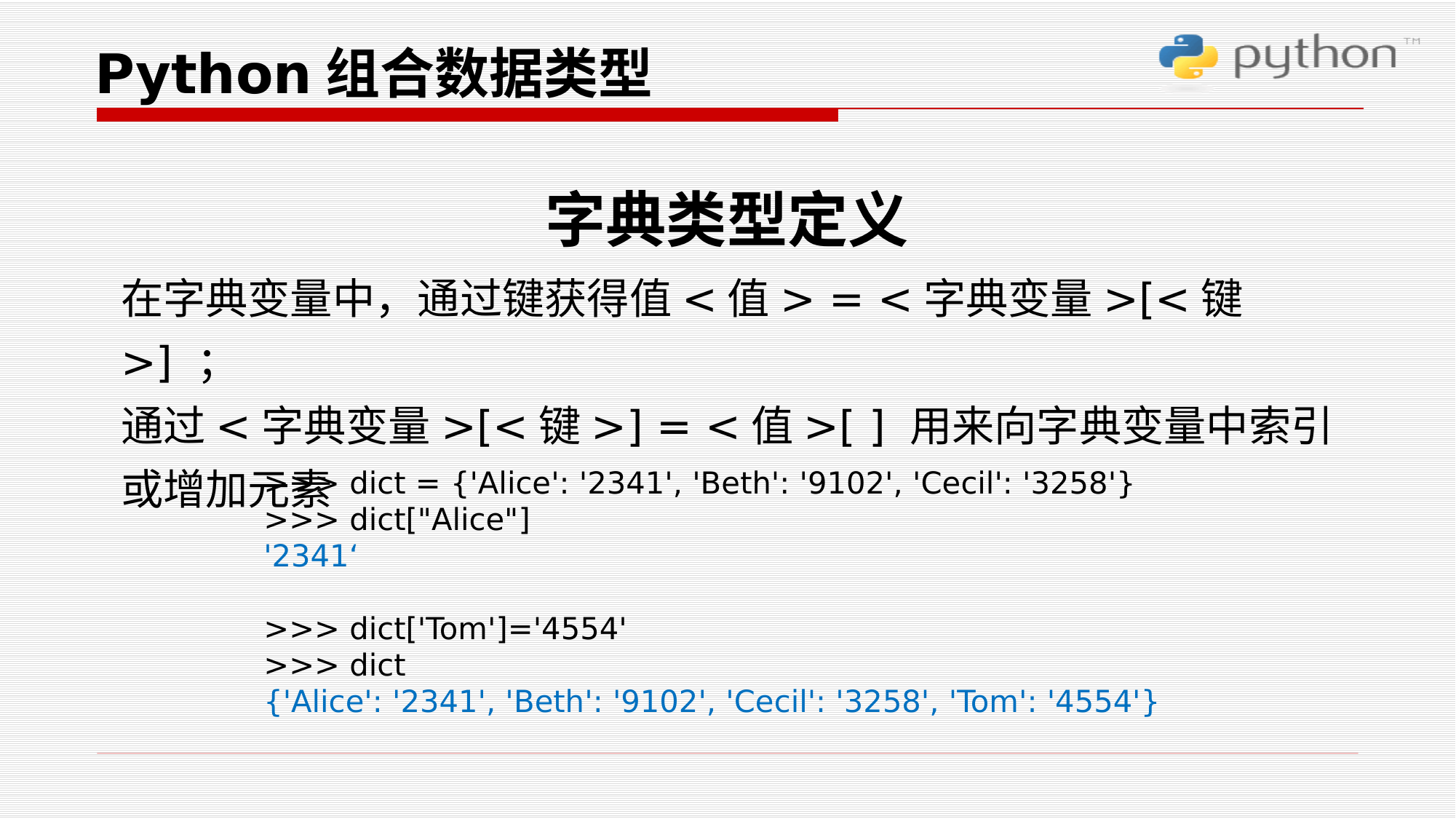

Python组合数据类型
字典类型定义
在字典变量中，通过键获得值<值> = <字典变量>[<键>] ；
通过<字典变量>[<键>] = <值>[ ] 用来向字典变量中索引或增加元素
>>> dict = {'Alice': '2341', 'Beth': '9102', 'Cecil': '3258'}
>>> dict["Alice"]
'2341‘

>>> dict['Tom']='4554'
>>> dict
{'Alice': '2341', 'Beth': '9102', 'Cecil': '3258', 'Tom': '4554'}